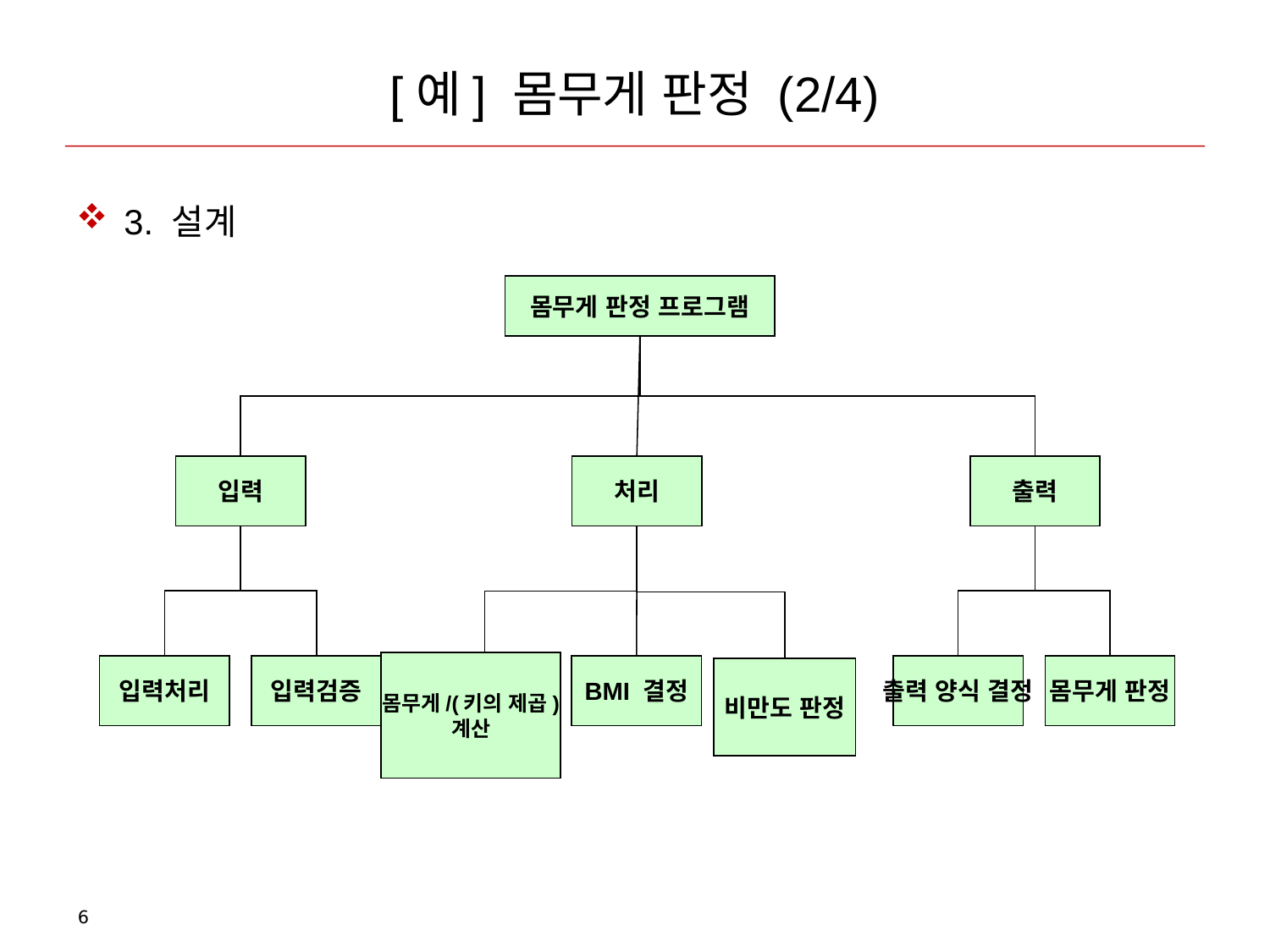

# [예] 몸무게 판정 (2/4)
3. 설계

몸무게 판정 프로그램
입력
처리
출력
입력처리
입력검증
BMI 결정
출력 양식 결정
몸무게 판정
비만도 판정
몸무게/(키의 제곱)
계산
6